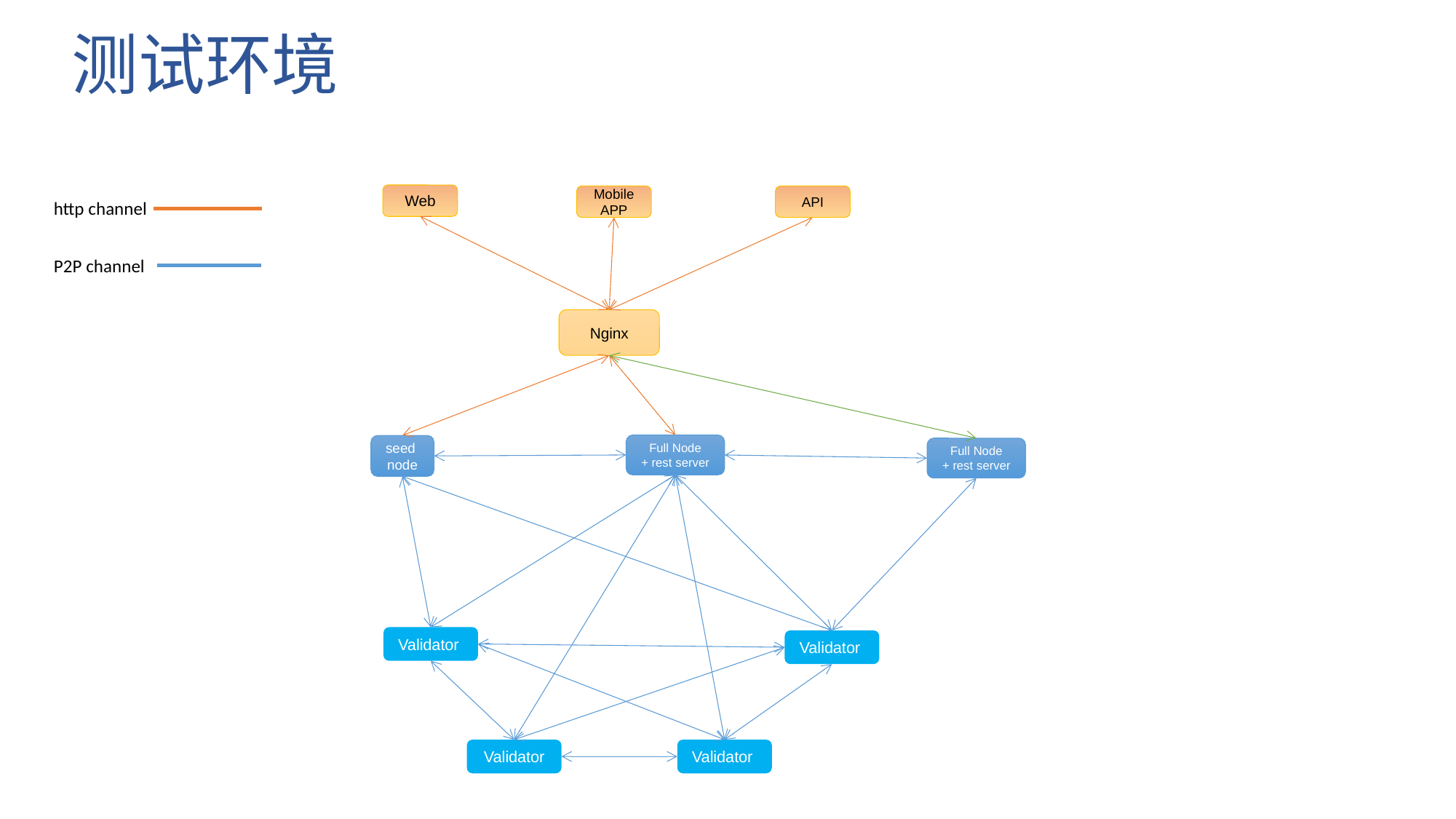

测试环境
Web
Mobile APP
API
http channel
P2P channel
Nginx
Full Node
+ rest server
seed
node
Full Node
+ rest server
Validator
Validator
Validator
Validator